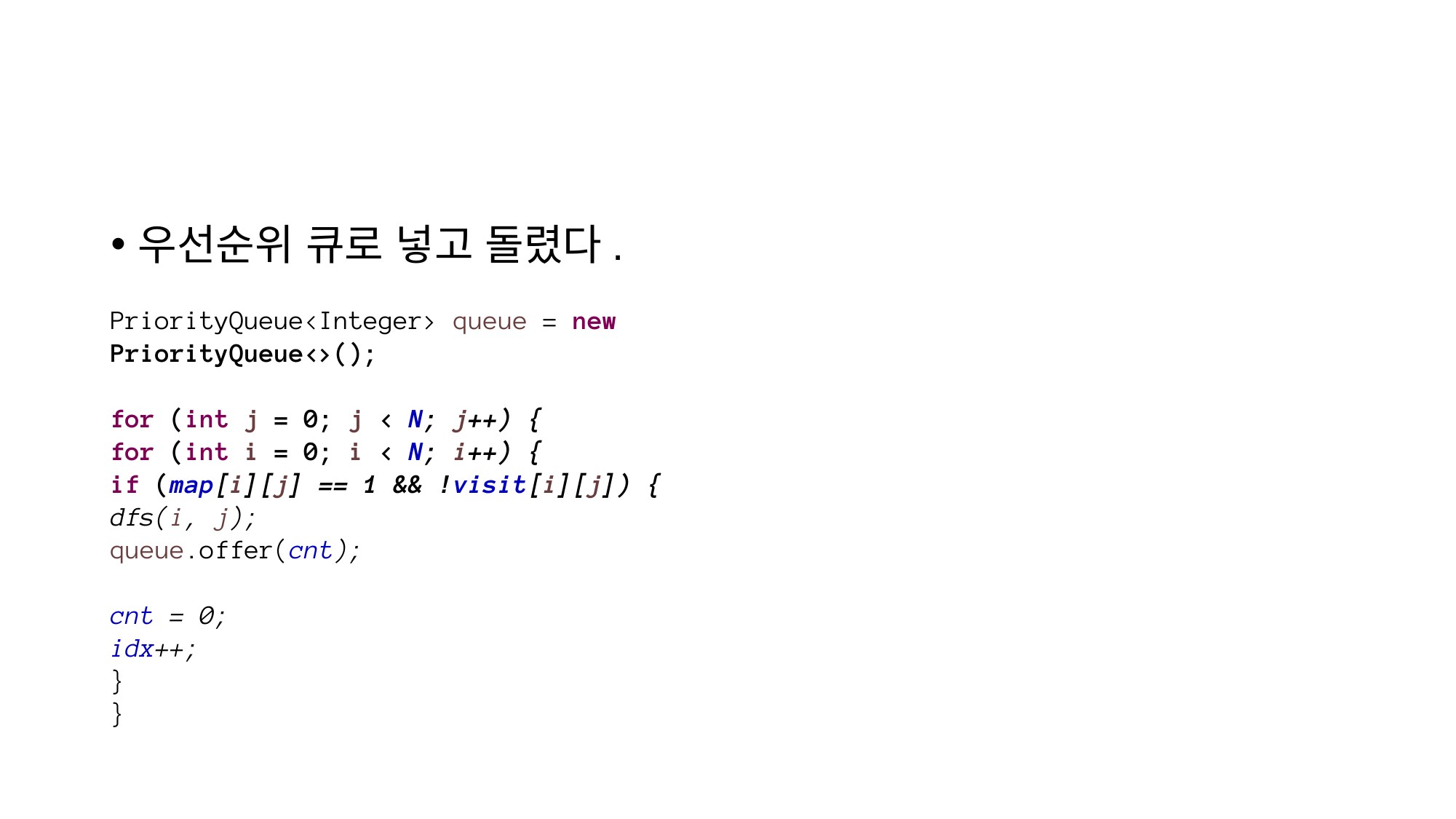

#
우선순위 큐로 넣고 돌렸다.
PriorityQueue<Integer> queue = new PriorityQueue<>();

for (int j = 0; j < N; j++) {
for (int i = 0; i < N; i++) {
if (map[i][j] == 1 && !visit[i][j]) {
dfs(i, j);
queue.offer(cnt);

cnt = 0;
idx++;
}
}